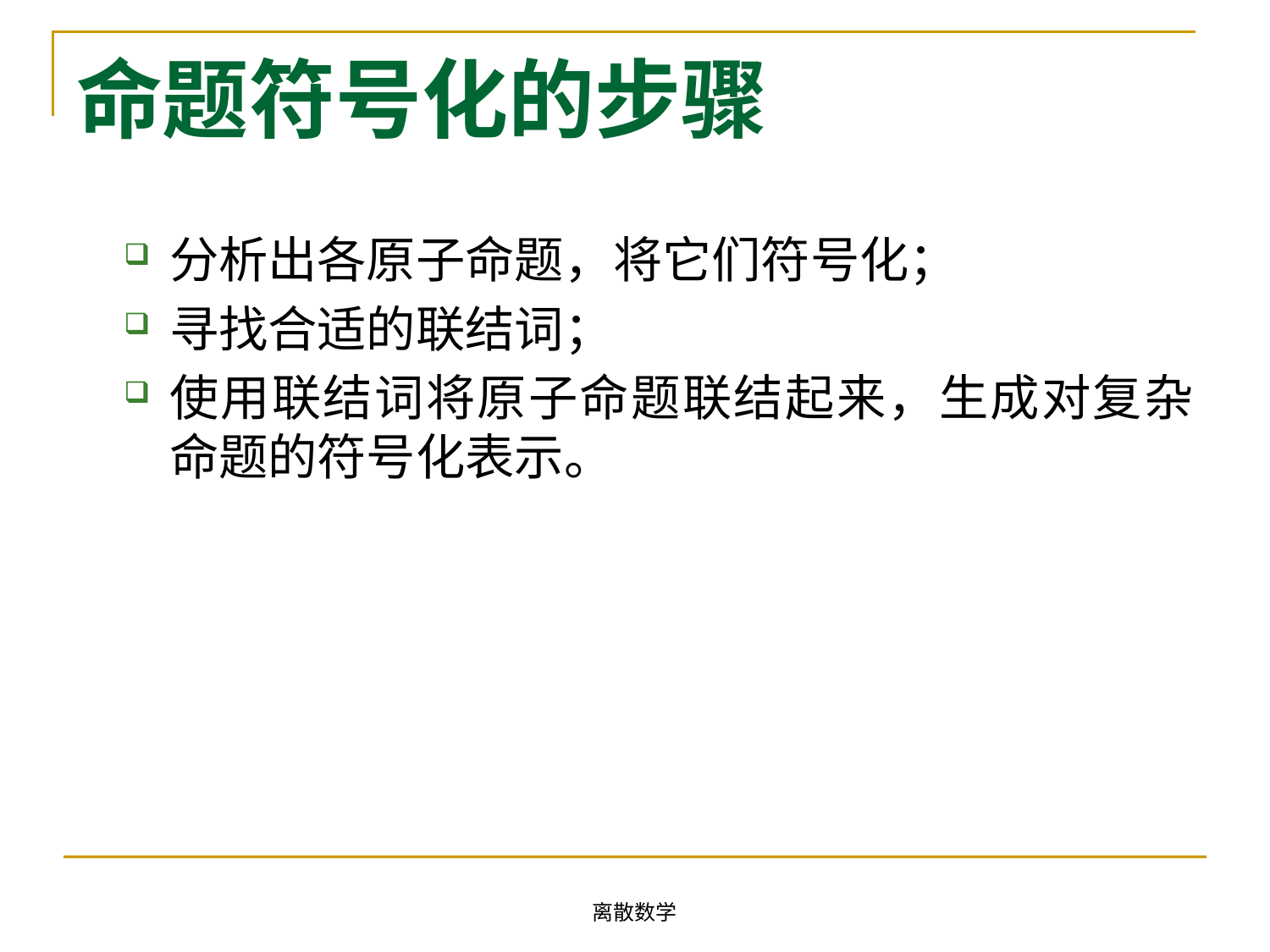

# 命题符号化的步骤
分析出各原子命题，将它们符号化；
寻找合适的联结词；
使用联结词将原子命题联结起来，生成对复杂命题的符号化表示。

36
离散数学